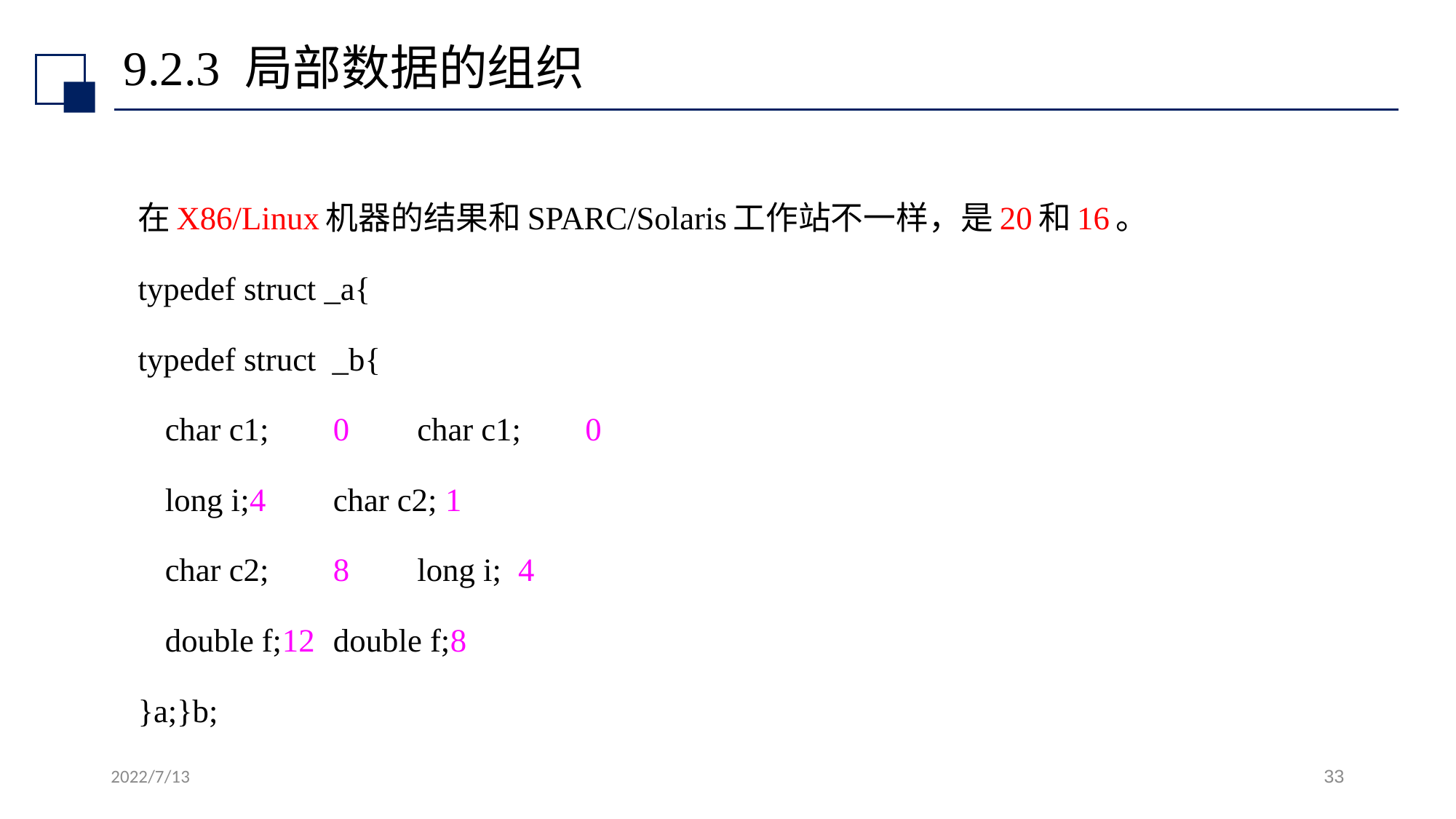

# 9.2.3 局部数据的组织
在X86/Linux机器的结果和SPARC/Solaris工作站不一样，是20和16。
typedef struct _a{
typedef struct  _b{
		char c1;	0 	char c1;	0
		long i;4		char c2; 1
		char c2;	8 	long i;  4
		double f;12 	double f;8
}a;}b;

2022/7/13
33